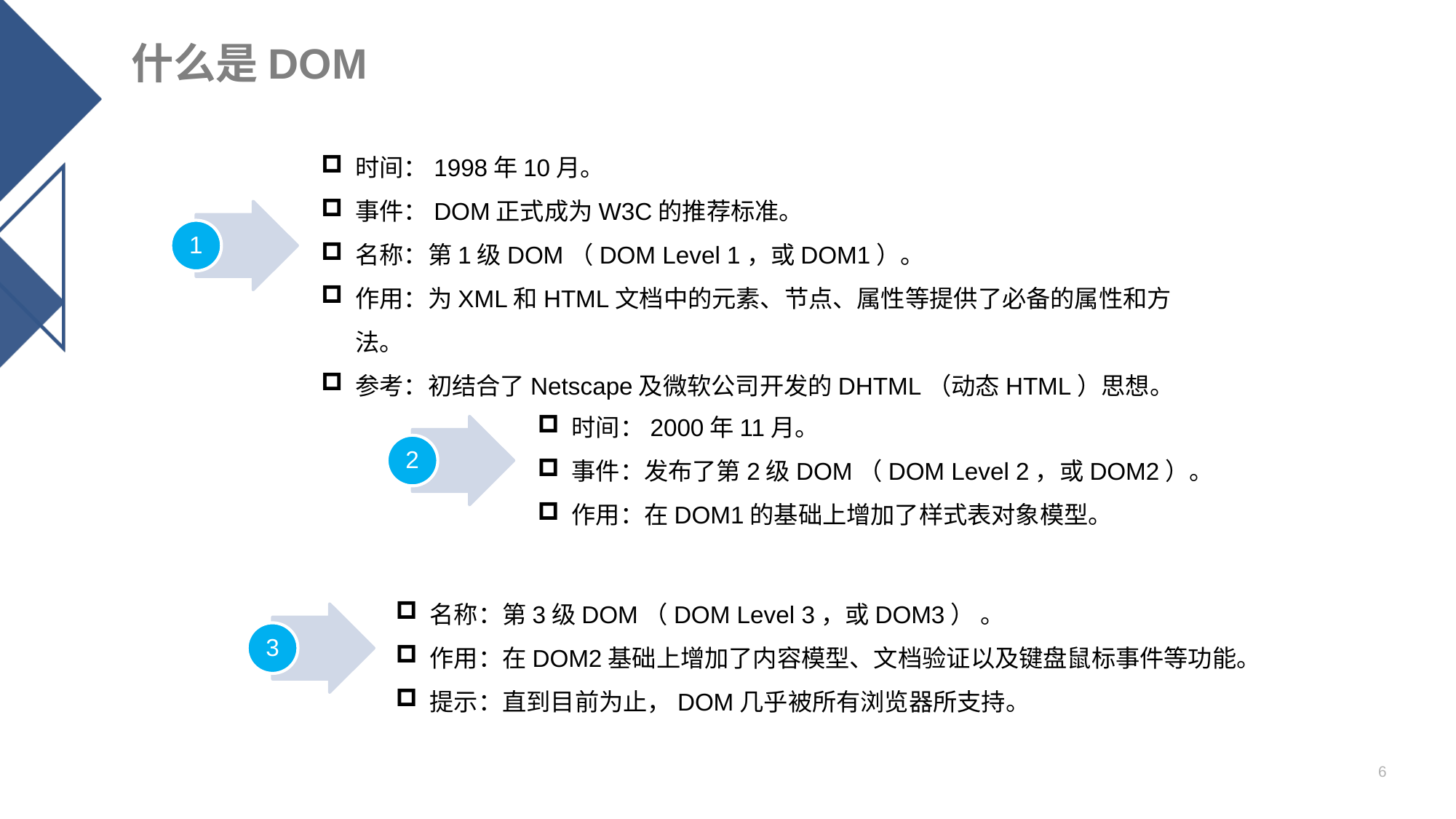

# 什么是DOM
时间：1998年10月。
事件：DOM正式成为W3C的推荐标准。
名称：第1级DOM（DOM Level 1，或DOM1）。
作用：为XML和HTML文档中的元素、节点、属性等提供了必备的属性和方法。
参考：初结合了Netscape及微软公司开发的DHTML（动态HTML）思想。

1
时间：2000年11月。
事件：发布了第2级DOM（DOM Level 2，或DOM2）。
作用：在DOM1的基础上增加了样式表对象模型。

2
名称：第3级DOM（DOM Level 3，或DOM3） 。
作用：在DOM2基础上增加了内容模型、文档验证以及键盘鼠标事件等功能。
提示：直到目前为止，DOM几乎被所有浏览器所支持。

3
6